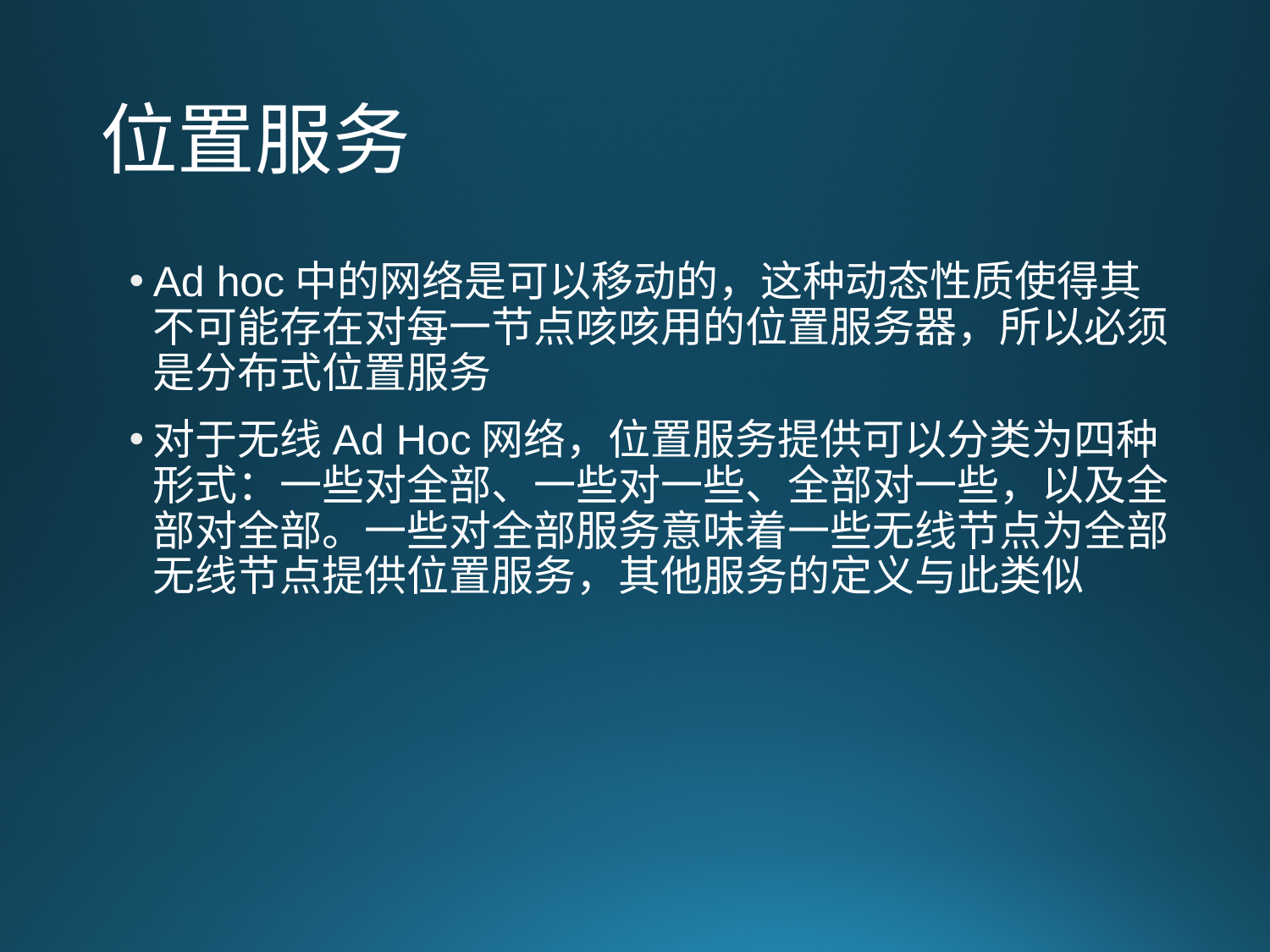

# 位置服务
Ad hoc中的网络是可以移动的，这种动态性质使得其不可能存在对每一节点咳咳用的位置服务器，所以必须是分布式位置服务
对于无线Ad Hoc网络，位置服务提供可以分类为四种形式：一些对全部、一些对一些、全部对一些，以及全部对全部。一些对全部服务意味着一些无线节点为全部无线节点提供位置服务，其他服务的定义与此类似